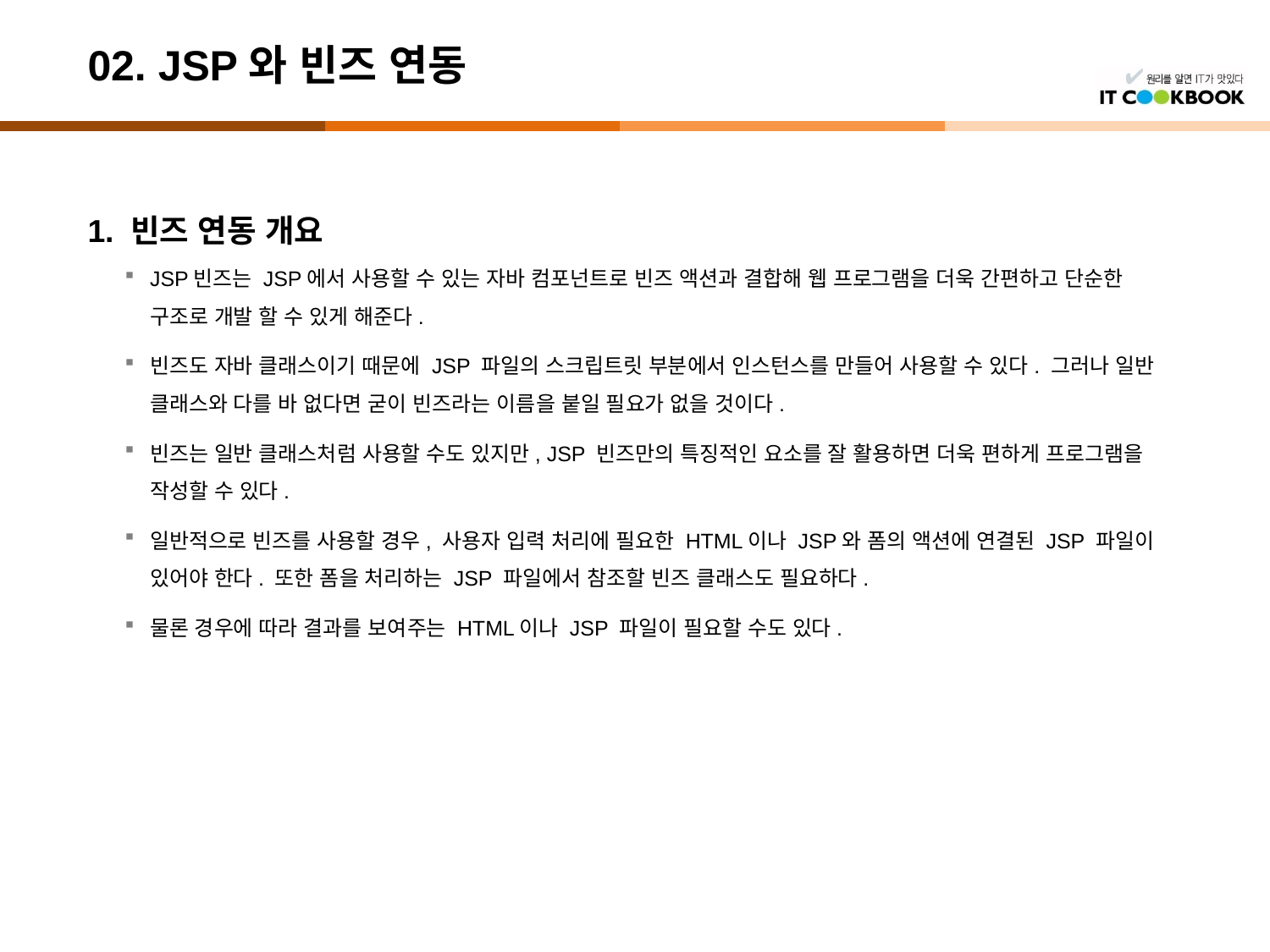

# 02. JSP와 빈즈 연동
1. 빈즈 연동 개요
JSP빈즈는 JSP에서 사용할 수 있는 자바 컴포넌트로 빈즈 액션과 결합해 웹 프로그램을 더욱 간편하고 단순한 구조로 개발 할 수 있게 해준다.
빈즈도 자바 클래스이기 때문에 JSP 파일의 스크립트릿 부분에서 인스턴스를 만들어 사용할 수 있다. 그러나 일반 클래스와 다를 바 없다면 굳이 빈즈라는 이름을 붙일 필요가 없을 것이다.
빈즈는 일반 클래스처럼 사용할 수도 있지만, JSP 빈즈만의 특징적인 요소를 잘 활용하면 더욱 편하게 프로그램을 작성할 수 있다.
일반적으로 빈즈를 사용할 경우, 사용자 입력 처리에 필요한 HTML이나 JSP와 폼의 액션에 연결된 JSP 파일이 있어야 한다. 또한 폼을 처리하는 JSP 파일에서 참조할 빈즈 클래스도 필요하다.
물론 경우에 따라 결과를 보여주는 HTML이나 JSP 파일이 필요할 수도 있다.